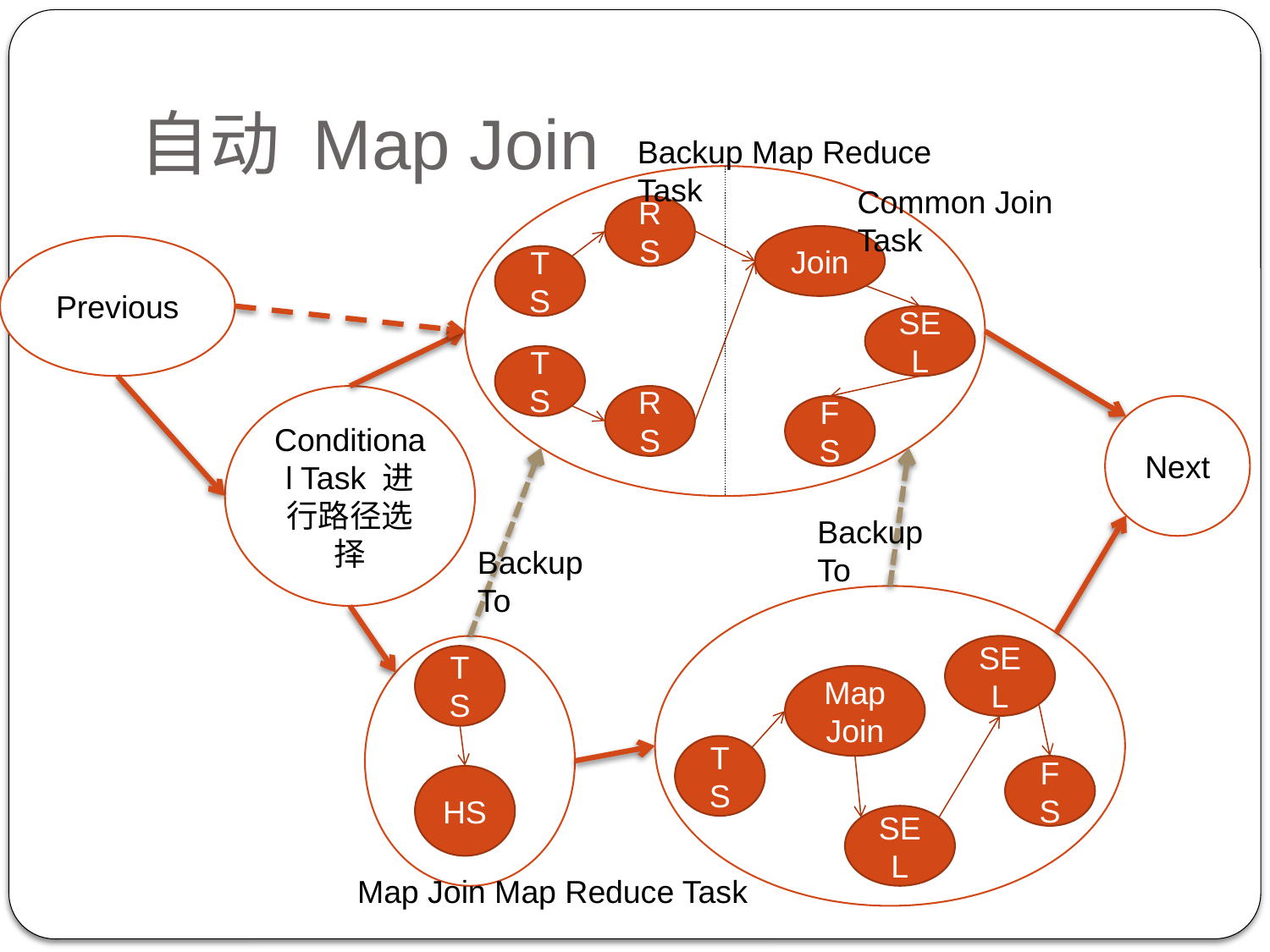

# 自动 Map Join
Backup Map Reduce Task

Common Join Task
RS
Join
Previous
TS
SEL
TS
Conditional Task 进行路径选择
RS
FS
Next
Backup To
Backup To

SEL
TS
Map Join
TS
FS
HS
SEL
Map Join Map Reduce Task